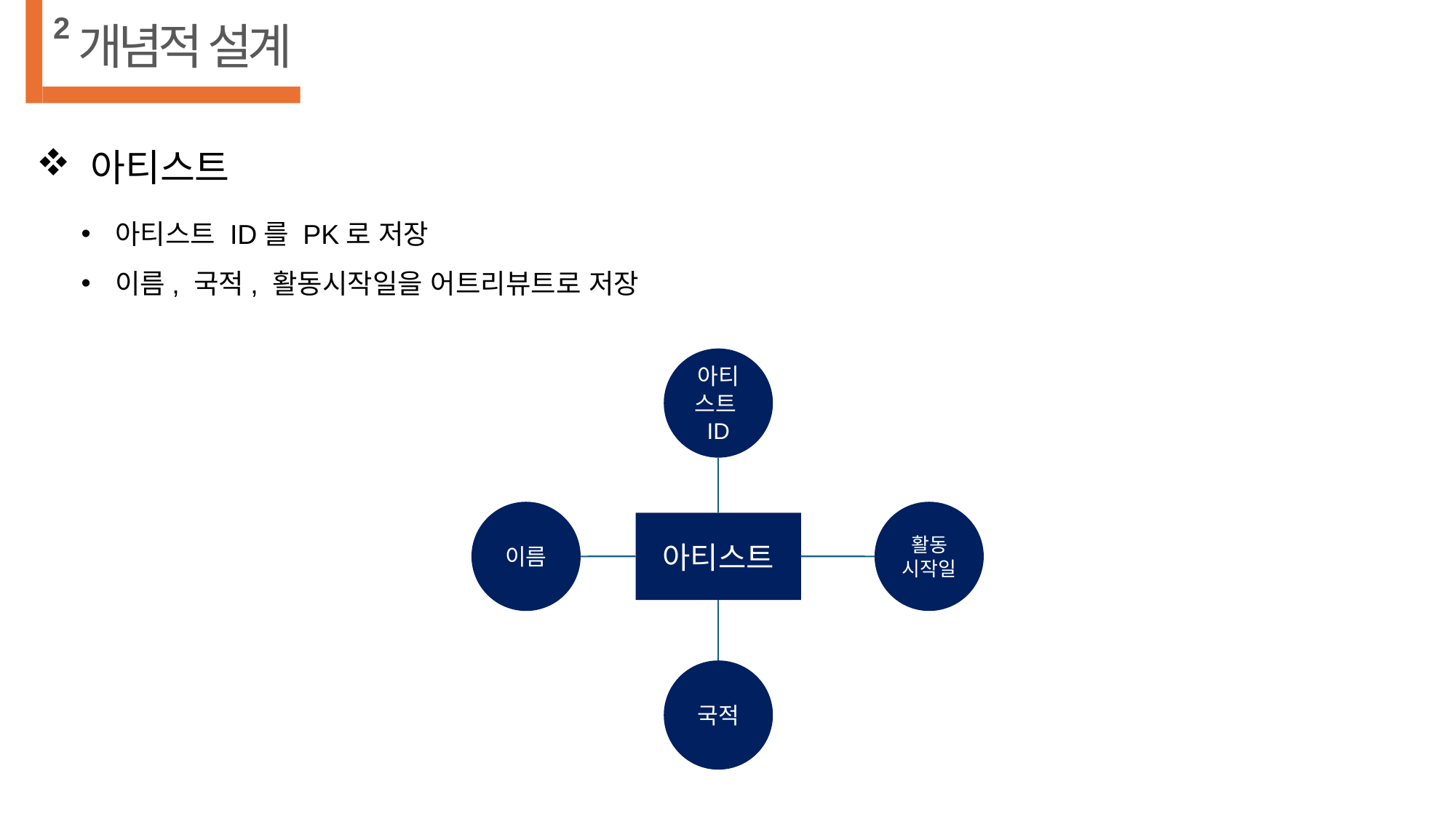

2
개념적 설계
 아티스트
아티스트 ID를 PK로 저장
이름, 국적, 활동시작일을 어트리뷰트로 저장
아티스트ID
이름
활동 시작일
아티스트
국적